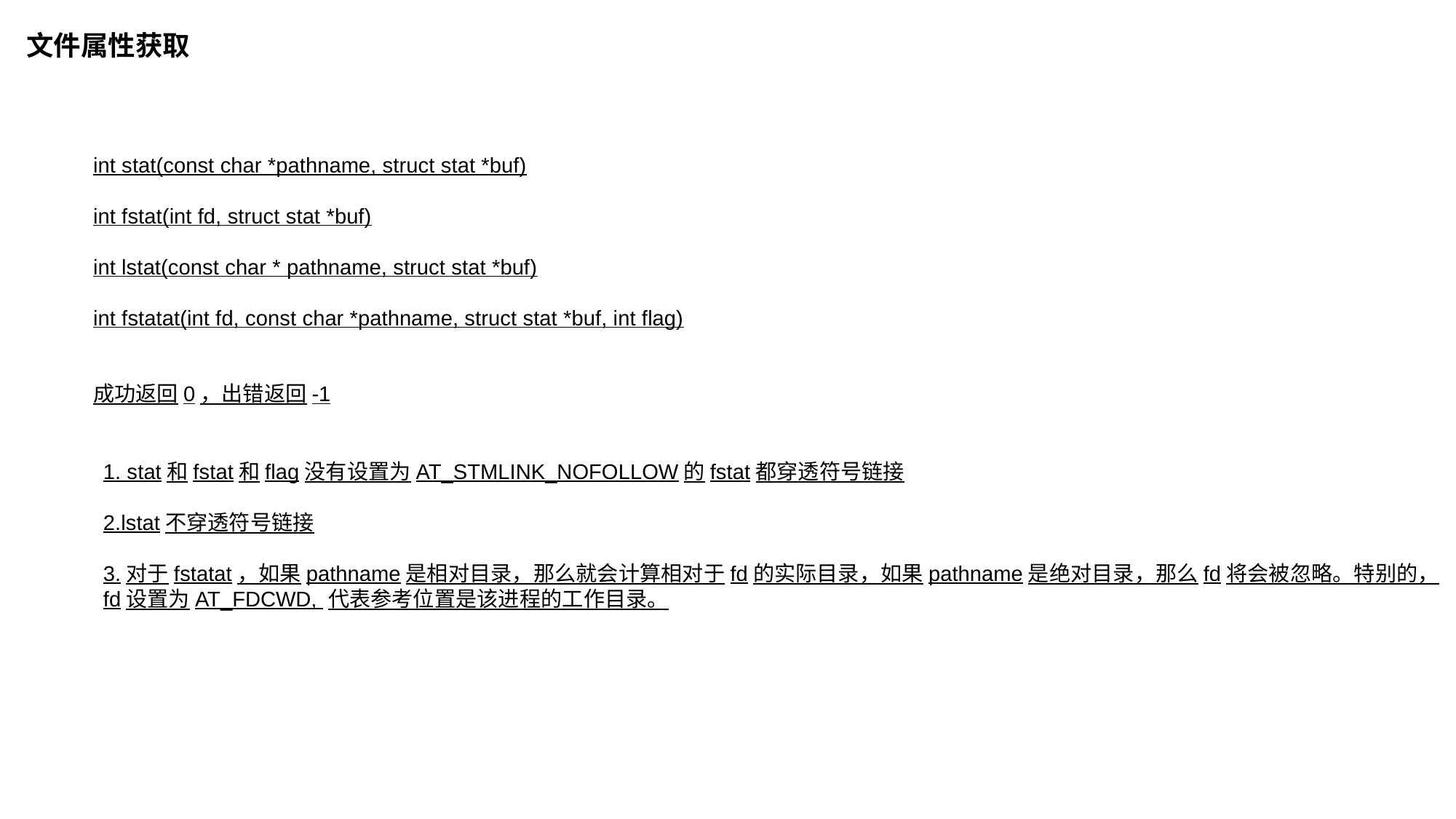

文件属性获取
int stat(const char *pathname, struct stat *buf)

int fstat(int fd, struct stat *buf)

int lstat(const char * pathname, struct stat *buf)

int fstatat(int fd, const char *pathname, struct stat *buf, int flag)

成功返回0，出错返回-1
1. stat和fstat和flag没有设置为AT_STMLINK_NOFOLLOW的fstat都穿透符号链接

2.lstat不穿透符号链接

3.对于fstatat，如果pathname是相对目录，那么就会计算相对于fd的实际目录，如果pathname是绝对目录，那么fd将会被忽略。特别的，fd设置为AT_FDCWD, 代表参考位置是该进程的工作目录。